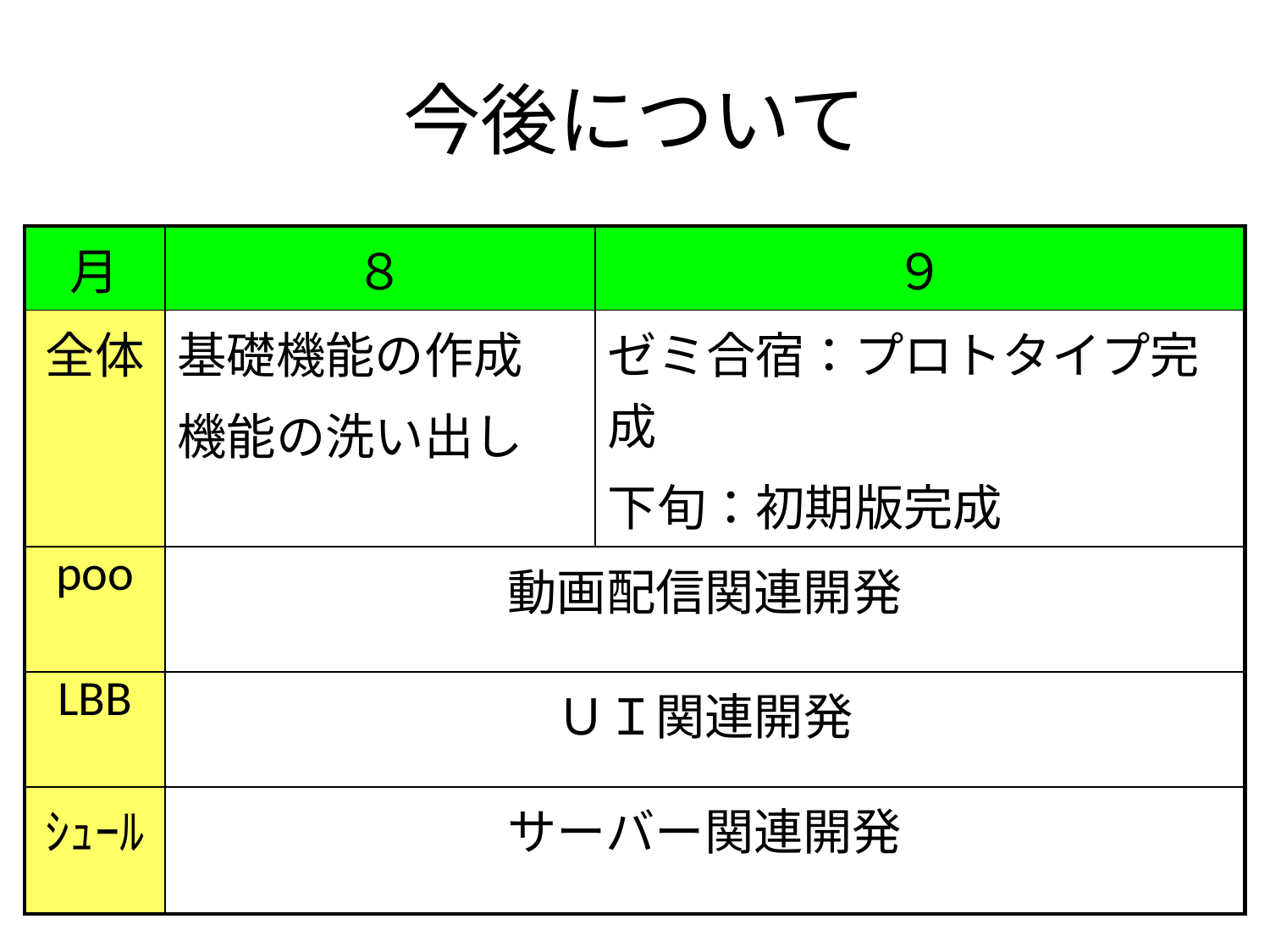

# 今後について
| 月 | ８ | ９ |
| --- | --- | --- |
| 全体 | 基礎機能の作成 機能の洗い出し | ゼミ合宿：プロトタイプ完成 下旬：初期版完成 |
| poo | 動画配信関連開発 |  |
| LBB | ＵＩ関連開発 |  |
| ｼｭｰﾙ | サーバー関連開発 |  |